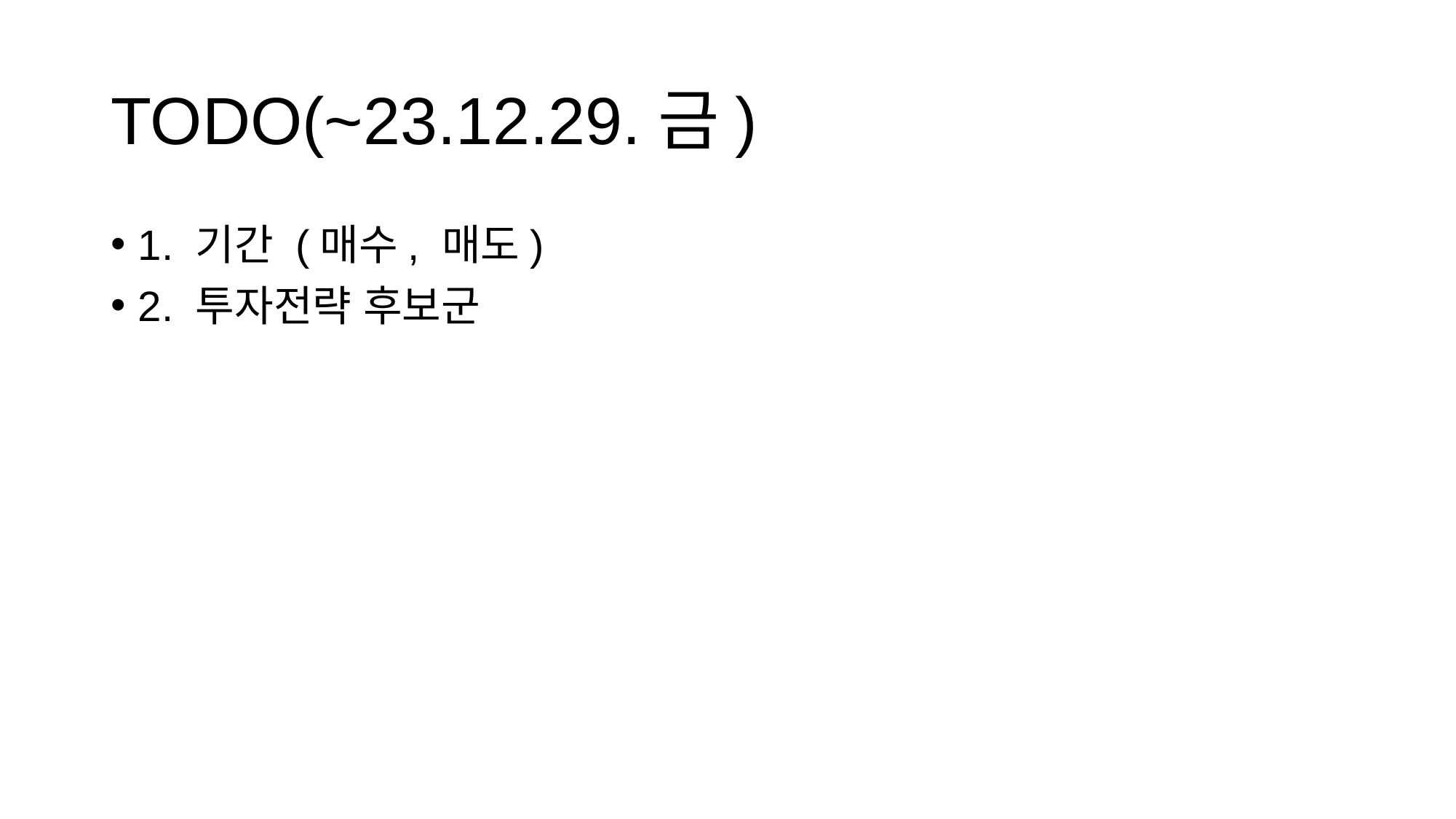

# TODO(~23.12.29.금)
1. 기간 (매수, 매도)
2. 투자전략 후보군